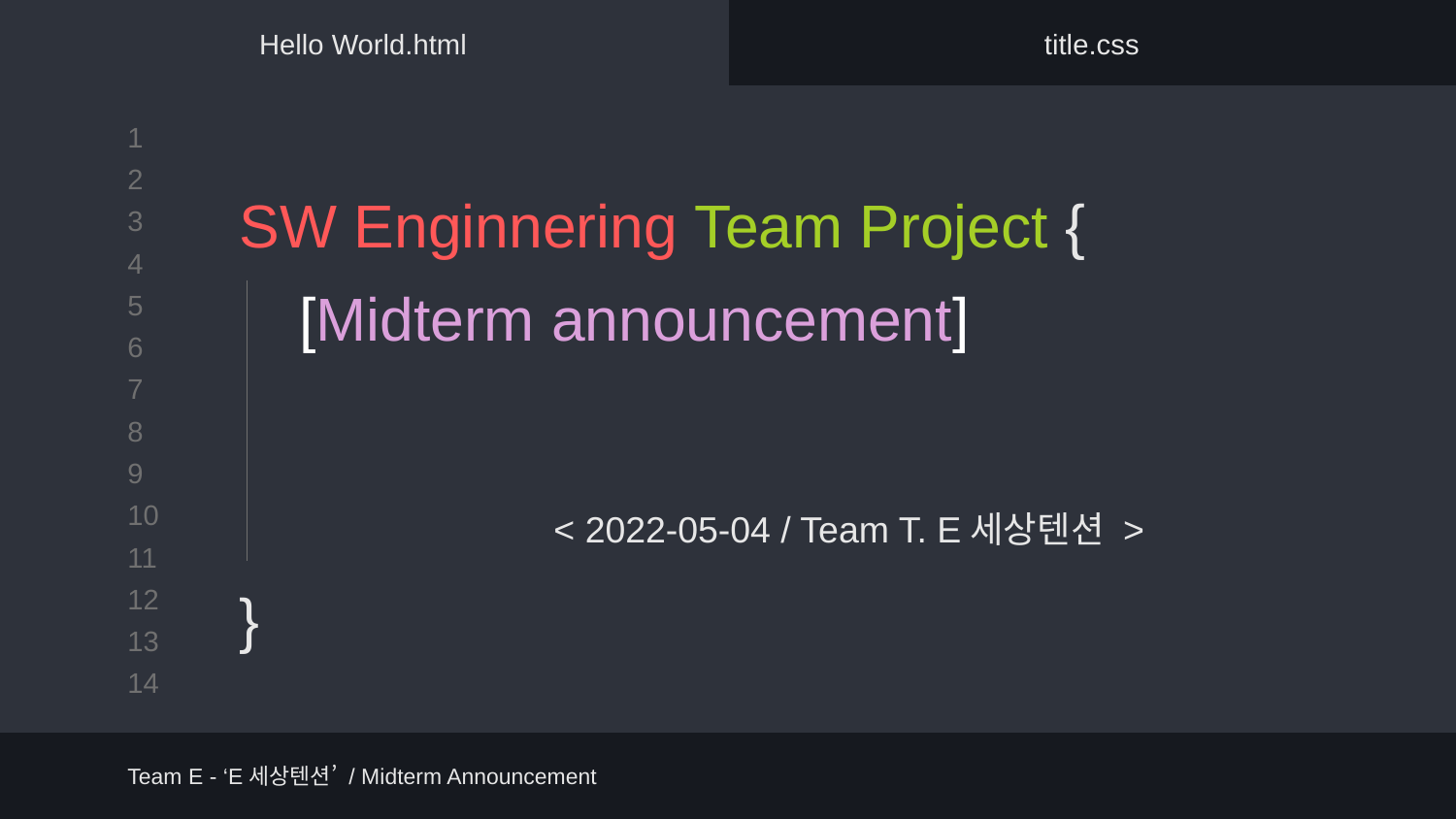

Hello World.html
title.css
# SW Enginnering Team Project {
}
[Midterm announcement]
< 2022-05-04 / Team T. E세상텐션 >
Team E - ‘E세상텐션’ / Midterm Announcement